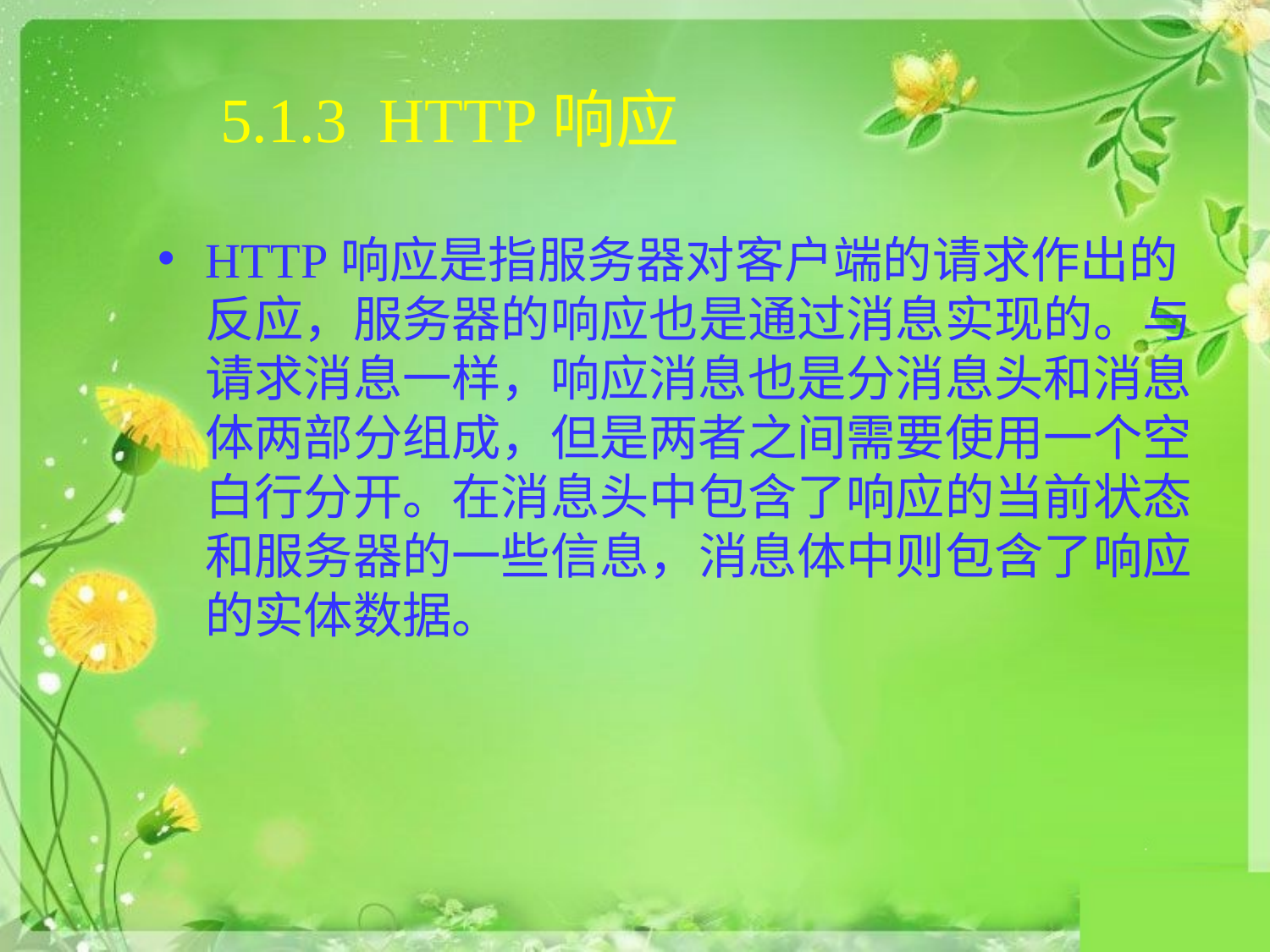

# 5.1.3  HTTP响应
HTTP响应是指服务器对客户端的请求作出的反应，服务器的响应也是通过消息实现的。与请求消息一样，响应消息也是分消息头和消息体两部分组成，但是两者之间需要使用一个空白行分开。在消息头中包含了响应的当前状态和服务器的一些信息，消息体中则包含了响应的实体数据。